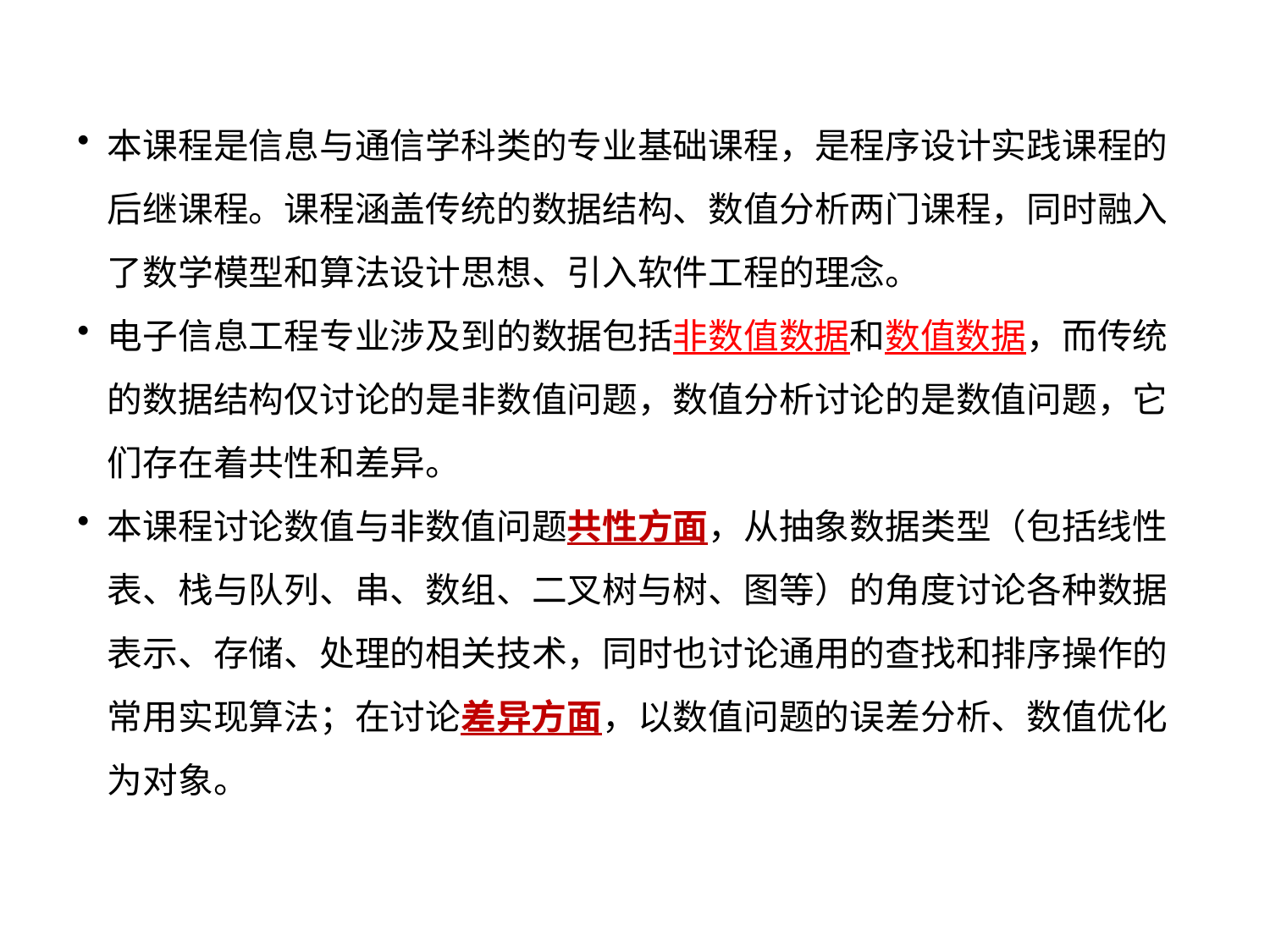

本课程是信息与通信学科类的专业基础课程，是程序设计实践课程的后继课程。课程涵盖传统的数据结构、数值分析两门课程，同时融入了数学模型和算法设计思想、引入软件工程的理念。
电子信息工程专业涉及到的数据包括非数值数据和数值数据，而传统的数据结构仅讨论的是非数值问题，数值分析讨论的是数值问题，它们存在着共性和差异。
本课程讨论数值与非数值问题共性方面，从抽象数据类型（包括线性表、栈与队列、串、数组、二叉树与树、图等）的角度讨论各种数据表示、存储、处理的相关技术，同时也讨论通用的查找和排序操作的常用实现算法；在讨论差异方面，以数值问题的误差分析、数值优化为对象。

5